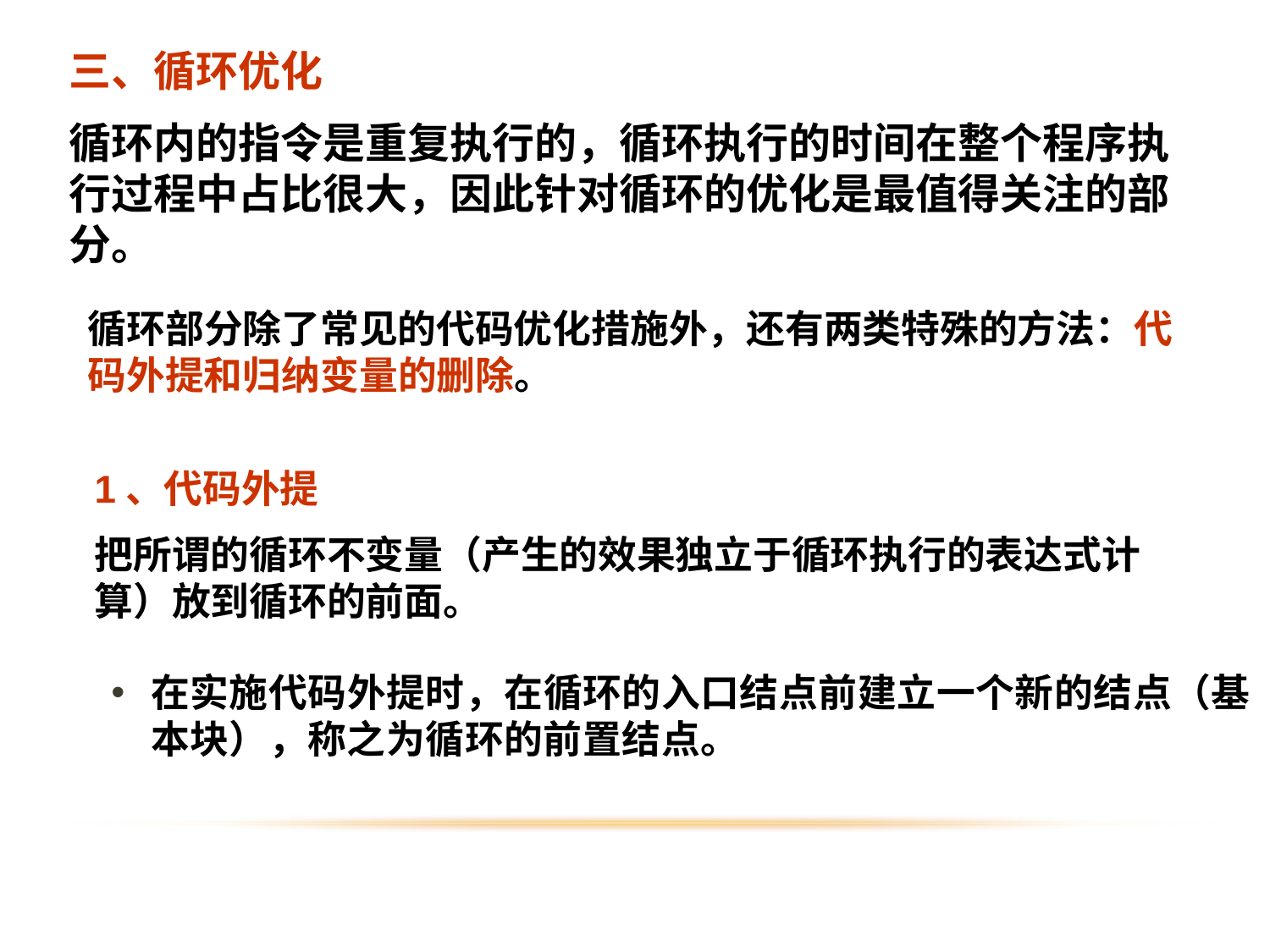

三、循环优化
循环内的指令是重复执行的，循环执行的时间在整个程序执行过程中占比很大，因此针对循环的优化是最值得关注的部分。
循环部分除了常见的代码优化措施外，还有两类特殊的方法：代码外提和归纳变量的删除。
1、代码外提
把所谓的循环不变量（产生的效果独立于循环执行的表达式计算）放到循环的前面。
在实施代码外提时，在循环的入口结点前建立一个新的结点（基本块），称之为循环的前置结点。